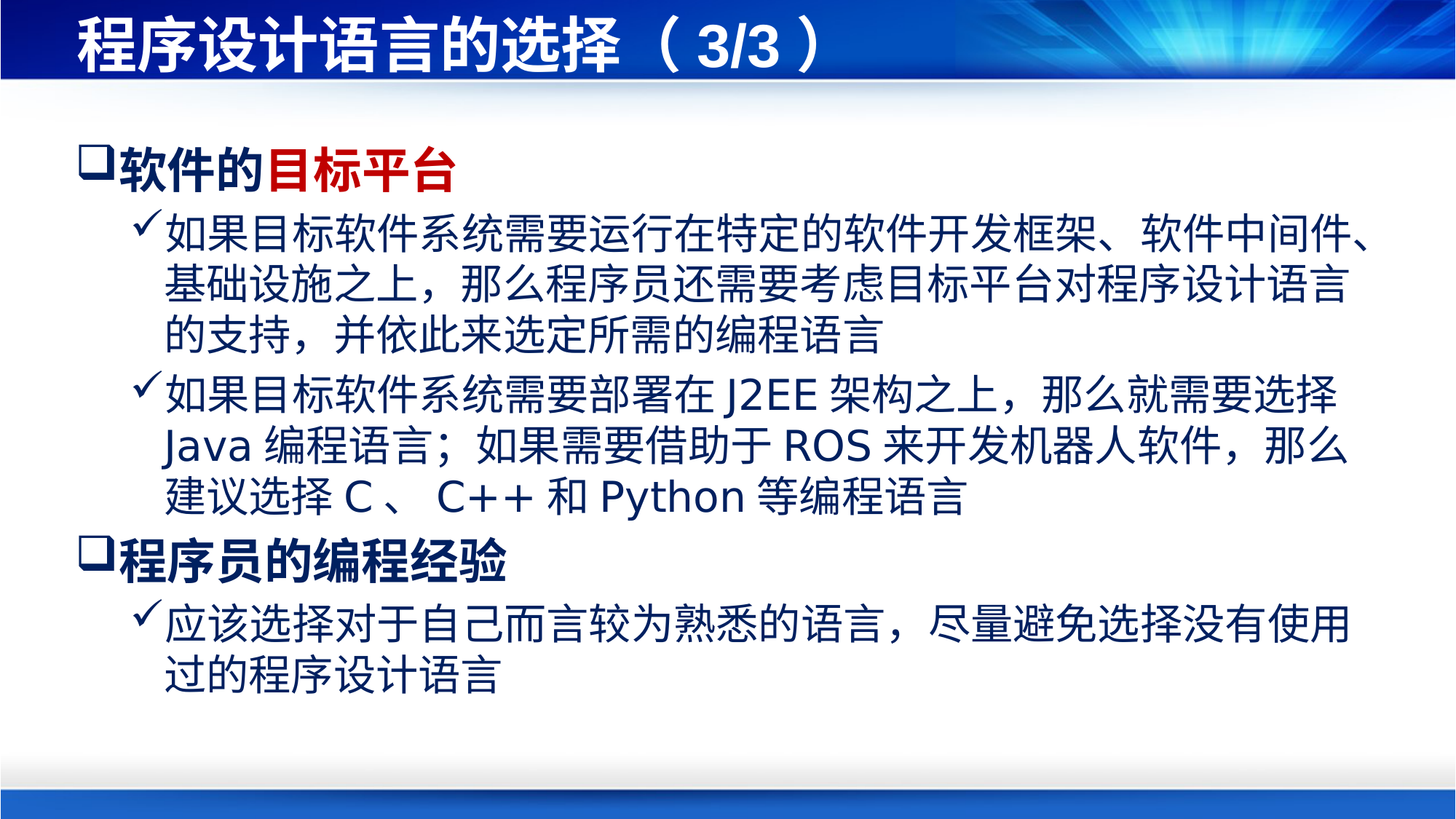

# 程序设计语言的选择（3/3）
软件的目标平台
如果目标软件系统需要运行在特定的软件开发框架、软件中间件、基础设施之上，那么程序员还需要考虑目标平台对程序设计语言的支持，并依此来选定所需的编程语言
如果目标软件系统需要部署在J2EE架构之上，那么就需要选择Java编程语言；如果需要借助于ROS来开发机器人软件，那么建议选择C、C++和Python等编程语言
程序员的编程经验
应该选择对于自己而言较为熟悉的语言，尽量避免选择没有使用过的程序设计语言